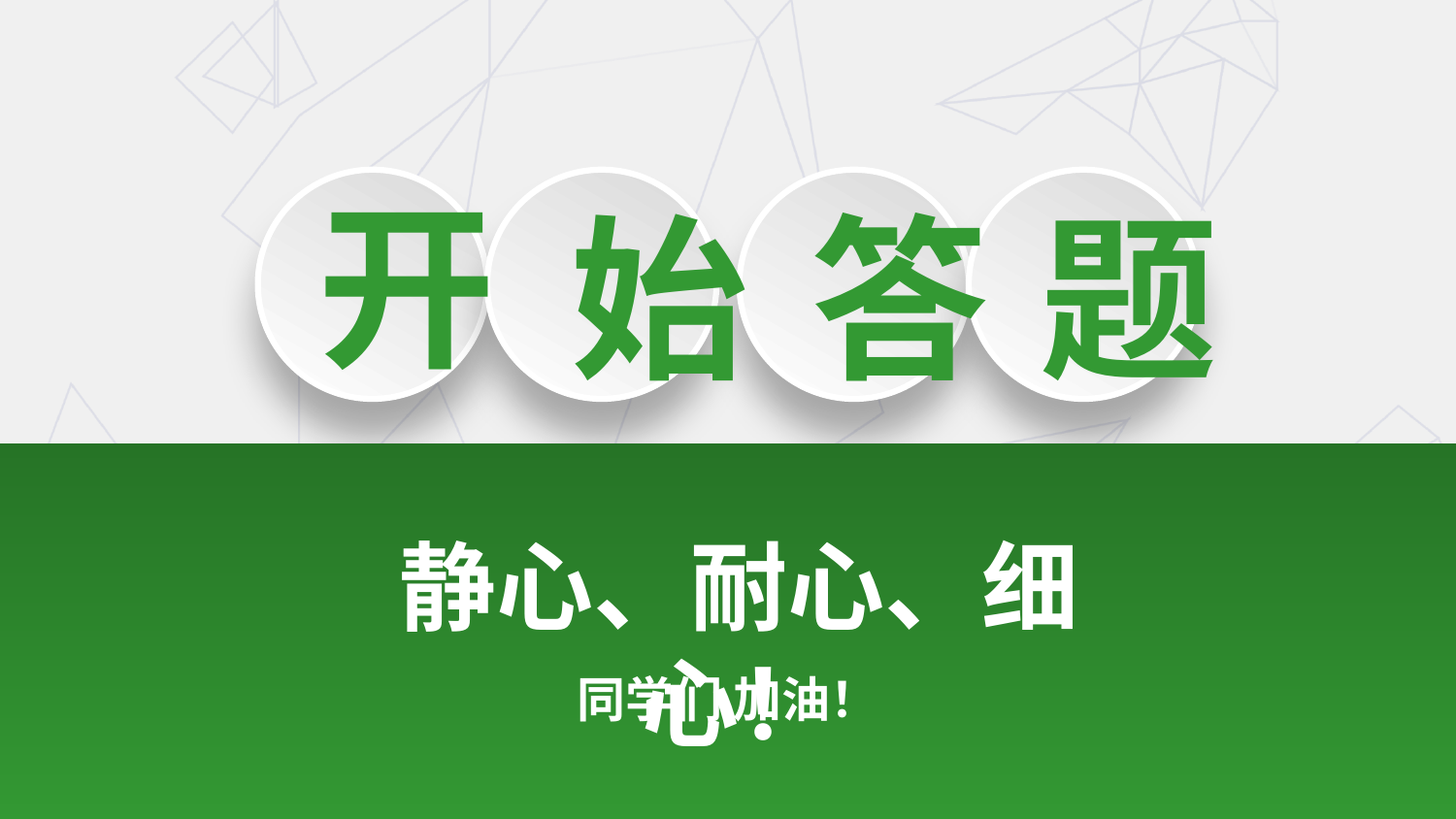

开

始
答
题

静心、耐心、细心！
同学们 加油！